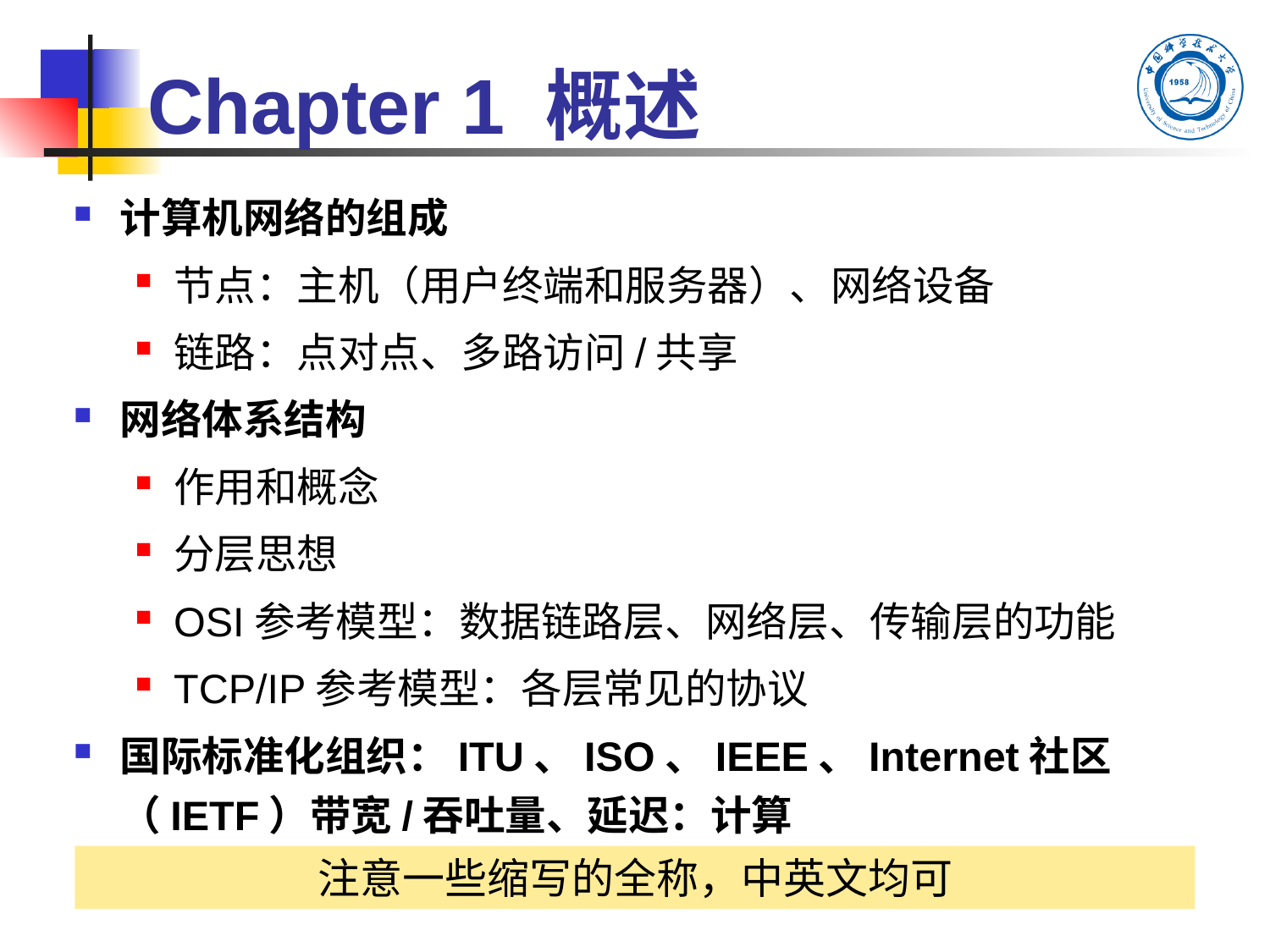

# Chapter 1 概述
计算机网络的组成
节点：主机（用户终端和服务器）、网络设备
链路：点对点、多路访问/共享
网络体系结构
作用和概念
分层思想
OSI参考模型：数据链路层、网络层、传输层的功能
TCP/IP参考模型：各层常见的协议
国际标准化组织：ITU、ISO、IEEE、Internet社区（IETF）带宽/吞吐量、延迟：计算
注意一些缩写的全称，中英文均可